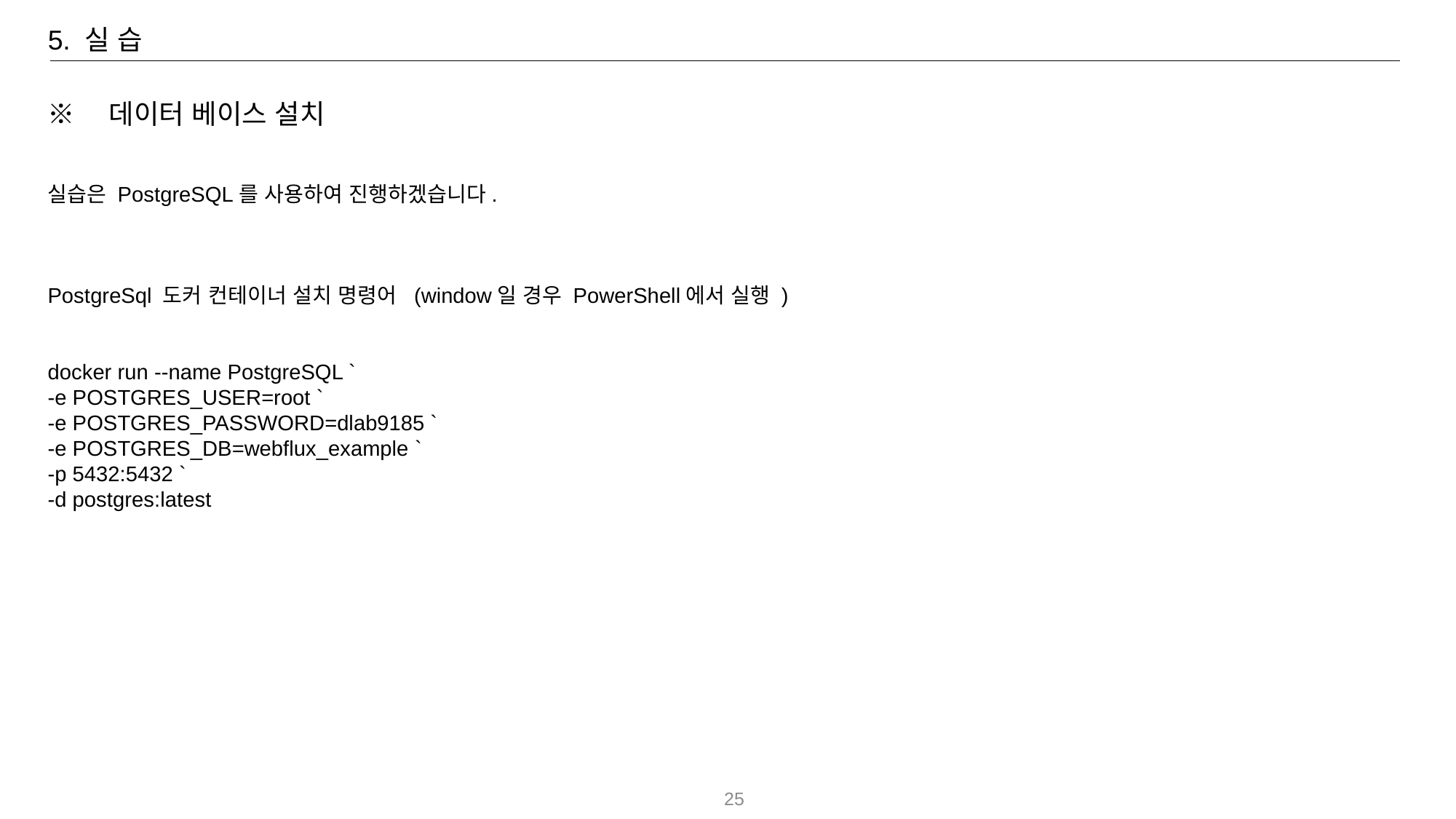

# 5. 실 습
※　데이터 베이스 설치

실습은 PostgreSQL를 사용하여 진행하겠습니다.

PostgreSql 도커 컨테이너 설치 명령어  (window일 경우 PowerShell에서 실행 )

docker run --name PostgreSQL `
-e POSTGRES_USER=root `
-e POSTGRES_PASSWORD=dlab9185 `
-e POSTGRES_DB=webflux_example `
-p 5432:5432 `
-d postgres:latest

25